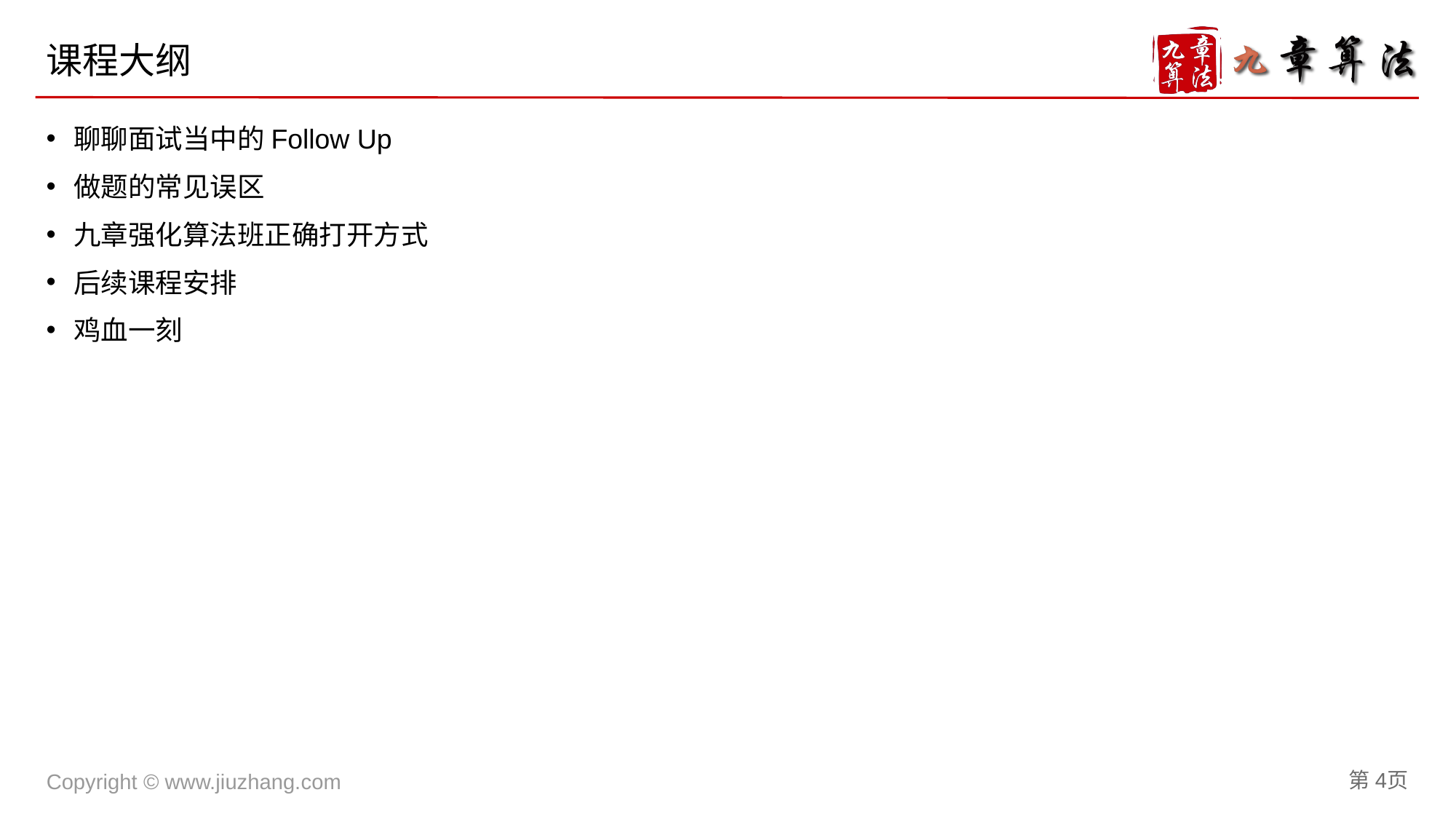

# 课程大纲
聊聊面试当中的Follow Up
做题的常见误区
九章强化算法班正确打开方式
后续课程安排
鸡血一刻

第4页